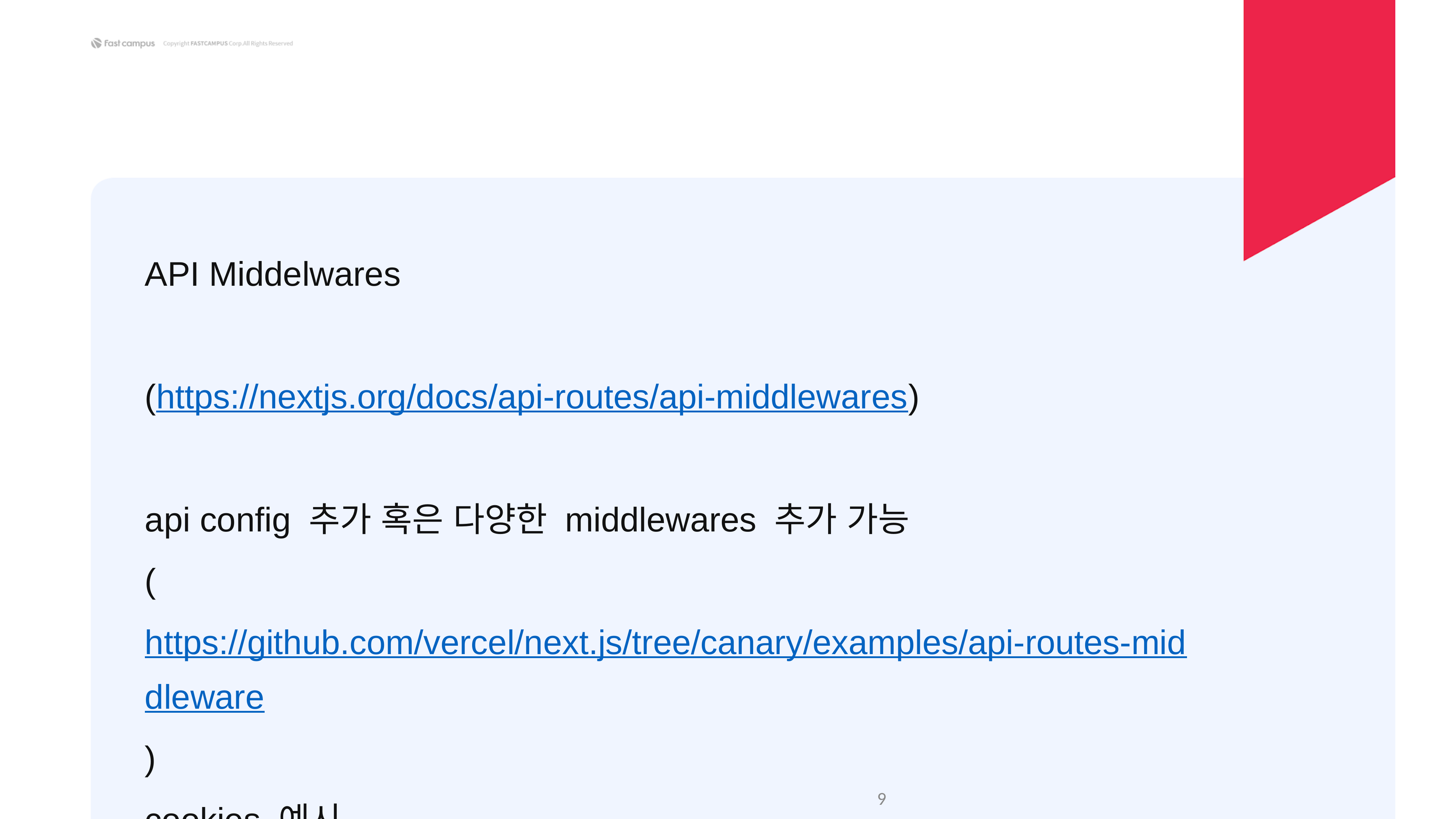

API Middelwares

(https://nextjs.org/docs/api-routes/api-middlewares)

api config 추가 혹은 다양한 middlewares 추가 가능
(https://github.com/vercel/next.js/tree/canary/examples/api-routes-middleware)
cookies 예시
9